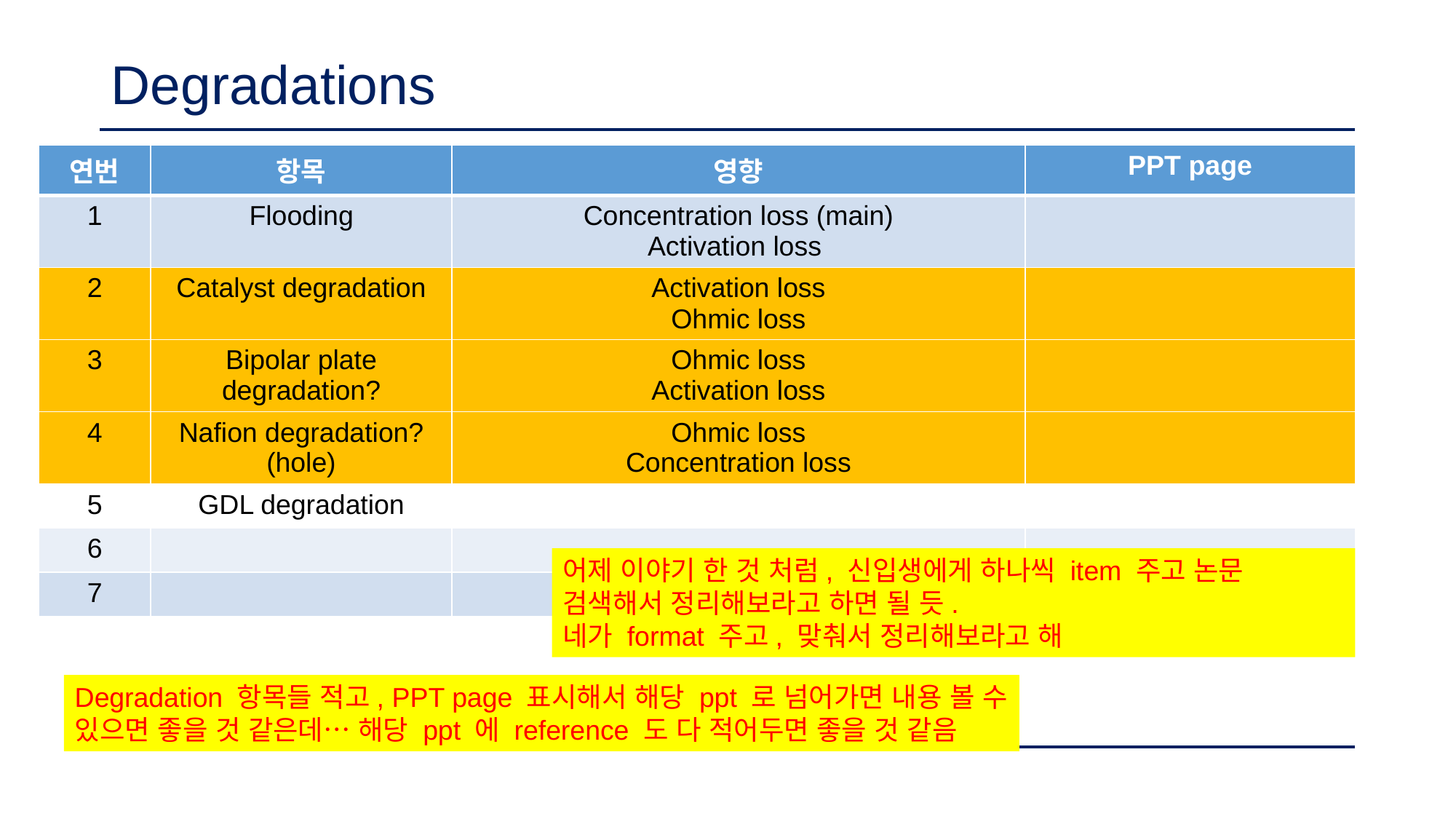

# Degradations
| 연번 | 항목 | 영향 | PPT page |
| --- | --- | --- | --- |
| 1 | Flooding | Concentration loss (main) Activation loss |  |
| 2 | Catalyst degradation | Activation loss Ohmic loss |  |
| 3 | Bipolar plate degradation? | Ohmic loss Activation loss |  |
| 4 | Nafion degradation? (hole) | Ohmic loss Concentration loss |  |
| 5 | GDL degradation |  |  |
| 6 |  |  |  |
| 7 |  |  |  |
어제 이야기 한 것 처럼, 신입생에게 하나씩 item 주고 논문 검색해서 정리해보라고 하면 될 듯.
네가 format 주고, 맞춰서 정리해보라고 해
Degradation 항목들 적고, PPT page 표시해서 해당 ppt 로 넘어가면 내용 볼 수 있으면 좋을 것 같은데… 해당 ppt 에 reference 도 다 적어두면 좋을 것 같음